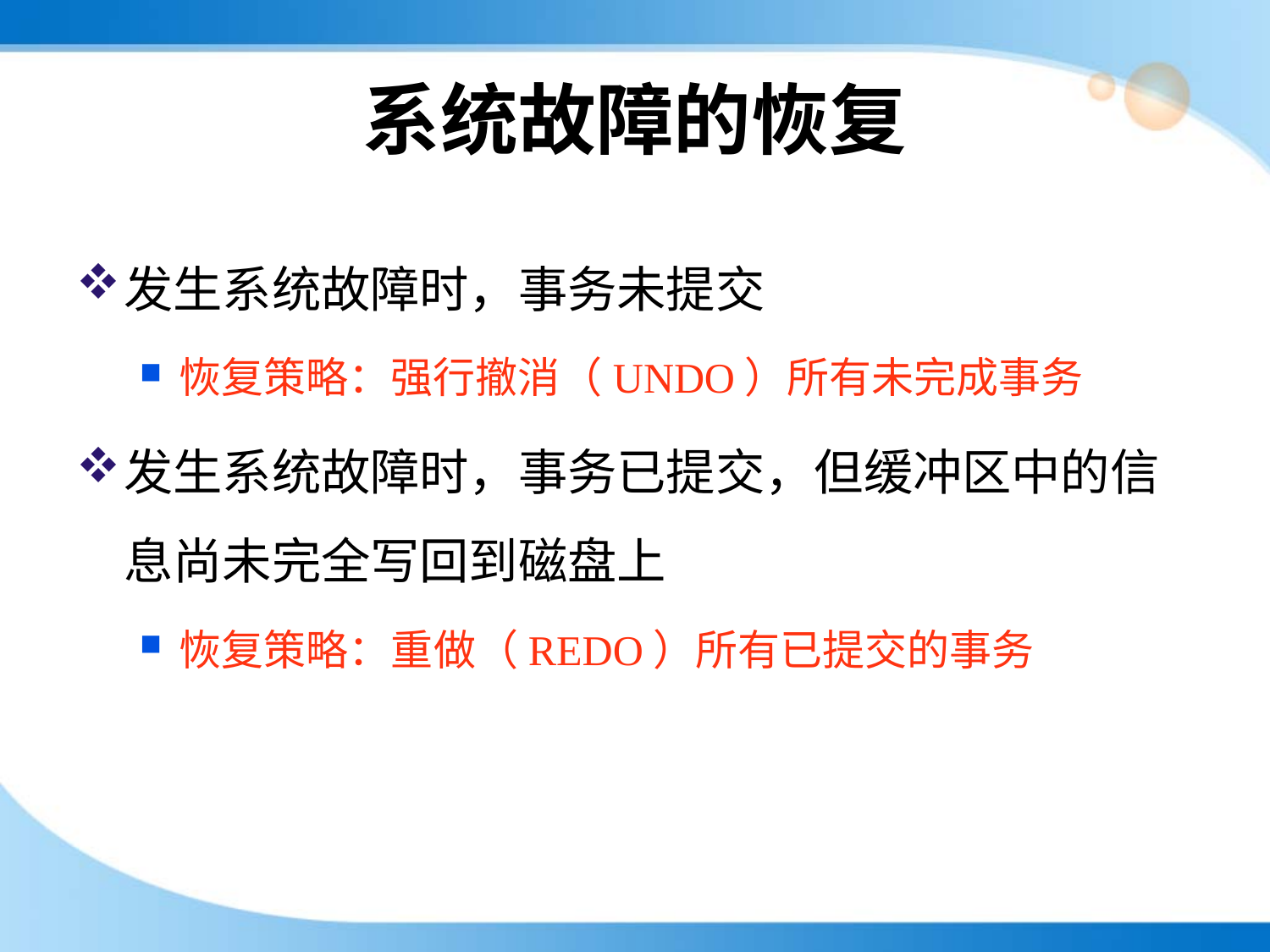

# 系统故障的恢复
发生系统故障时，事务未提交
恢复策略：强行撤消（UNDO）所有未完成事务
发生系统故障时，事务已提交，但缓冲区中的信息尚未完全写回到磁盘上
恢复策略：重做（REDO）所有已提交的事务